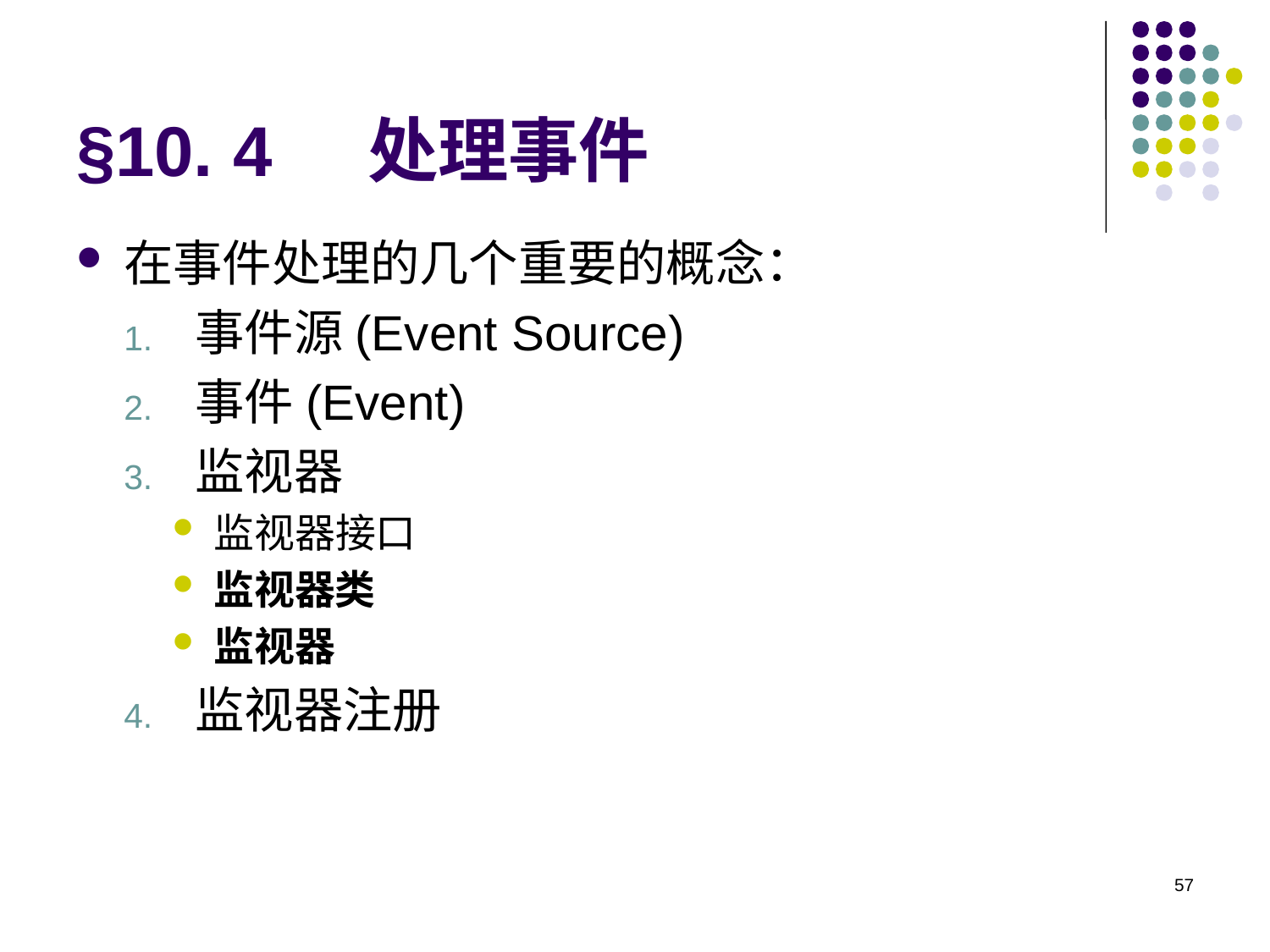

# §10. 4    处理事件
在事件处理的几个重要的概念：
事件源(Event Source)
事件(Event)
监视器
监视器接口
监视器类
监视器
监视器注册

57